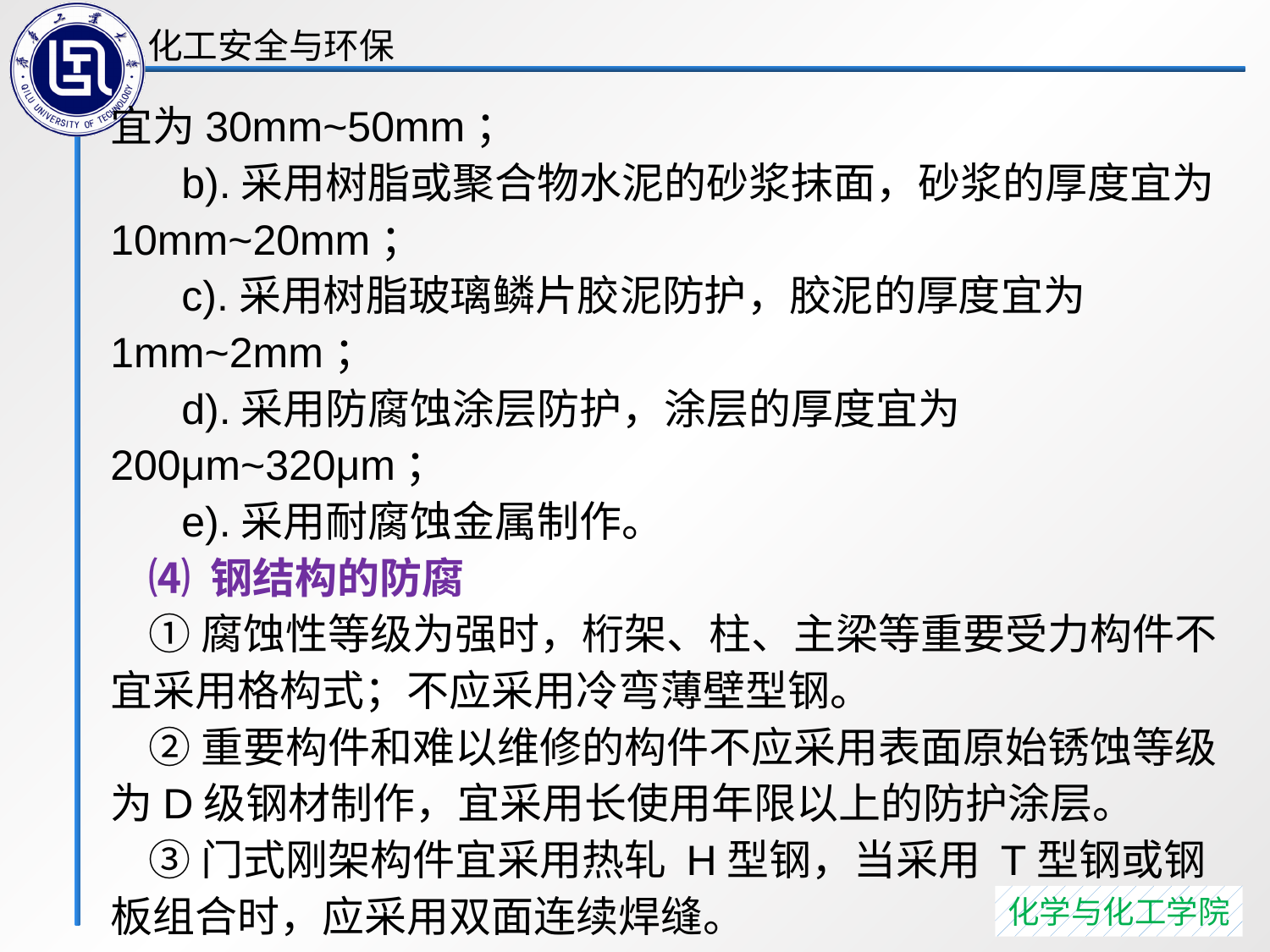

宜为30mm~50mm；
      b).采用树脂或聚合物水泥的砂浆抹面，砂浆的厚度宜为
10mm~20mm；
      c).采用树脂玻璃鳞片胶泥防护，胶泥的厚度宜为1mm~2mm；
      d).采用防腐蚀涂层防护，涂层的厚度宜为200μm~320μm；
      e).采用耐腐蚀金属制作。
    ⑷ 钢结构的防腐
    ①腐蚀性等级为强时，桁架、柱、主梁等重要受力构件不宜采用格构式；不应采用冷弯薄壁型钢。
    ②重要构件和难以维修的构件不应采用表面原始锈蚀等级为D级钢材制作，宜采用长使用年限以上的防护涂层。
    ③门式刚架构件宜采用热轧 H型钢，当采用 T型钢或钢板组合时，应采用双面连续焊缝。